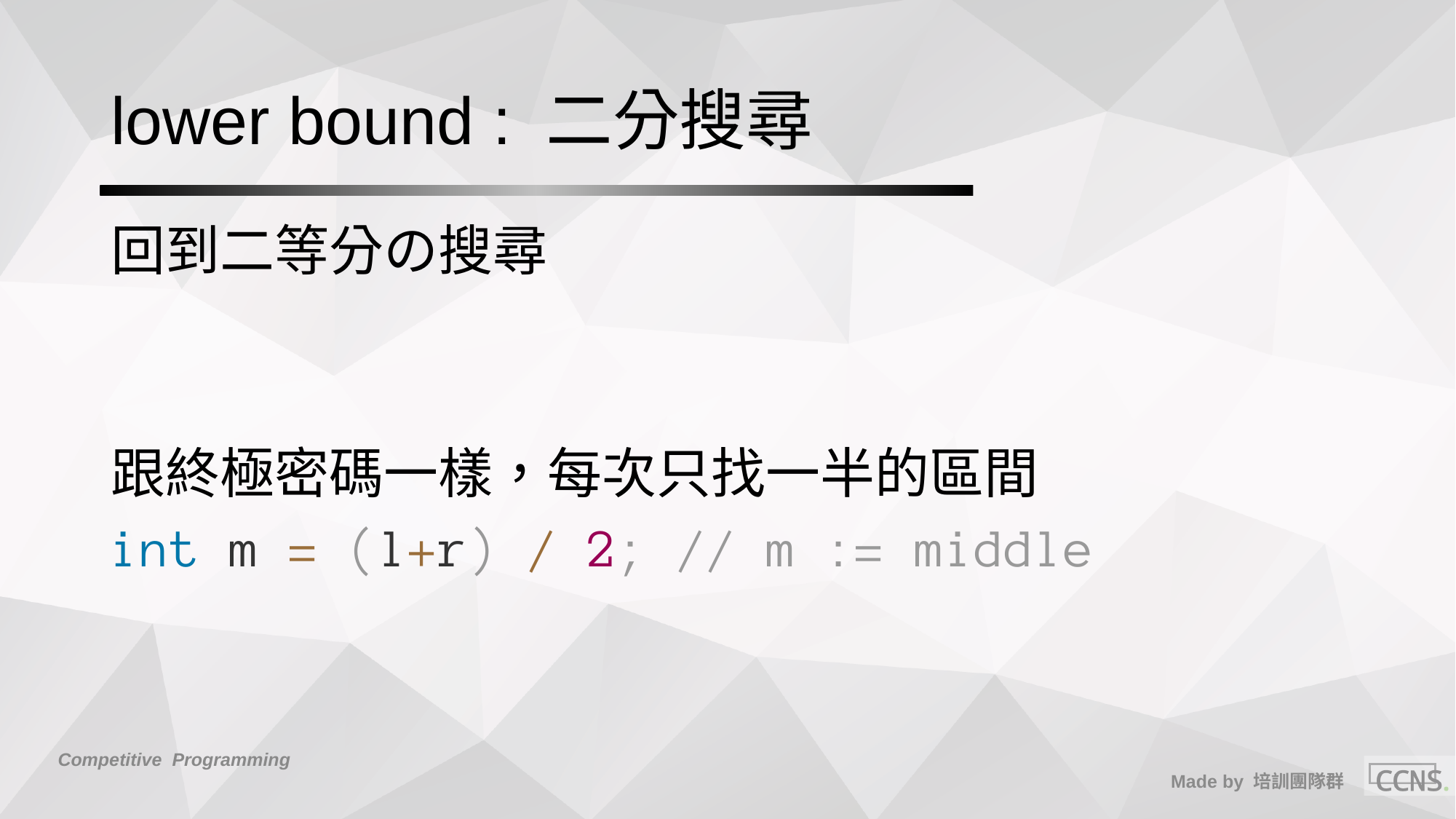

# lower bound : 二分搜尋
回到二等分の搜尋

跟終極密碼一樣，每次只找一半的區間
int m = (l+r) / 2; // m := middle